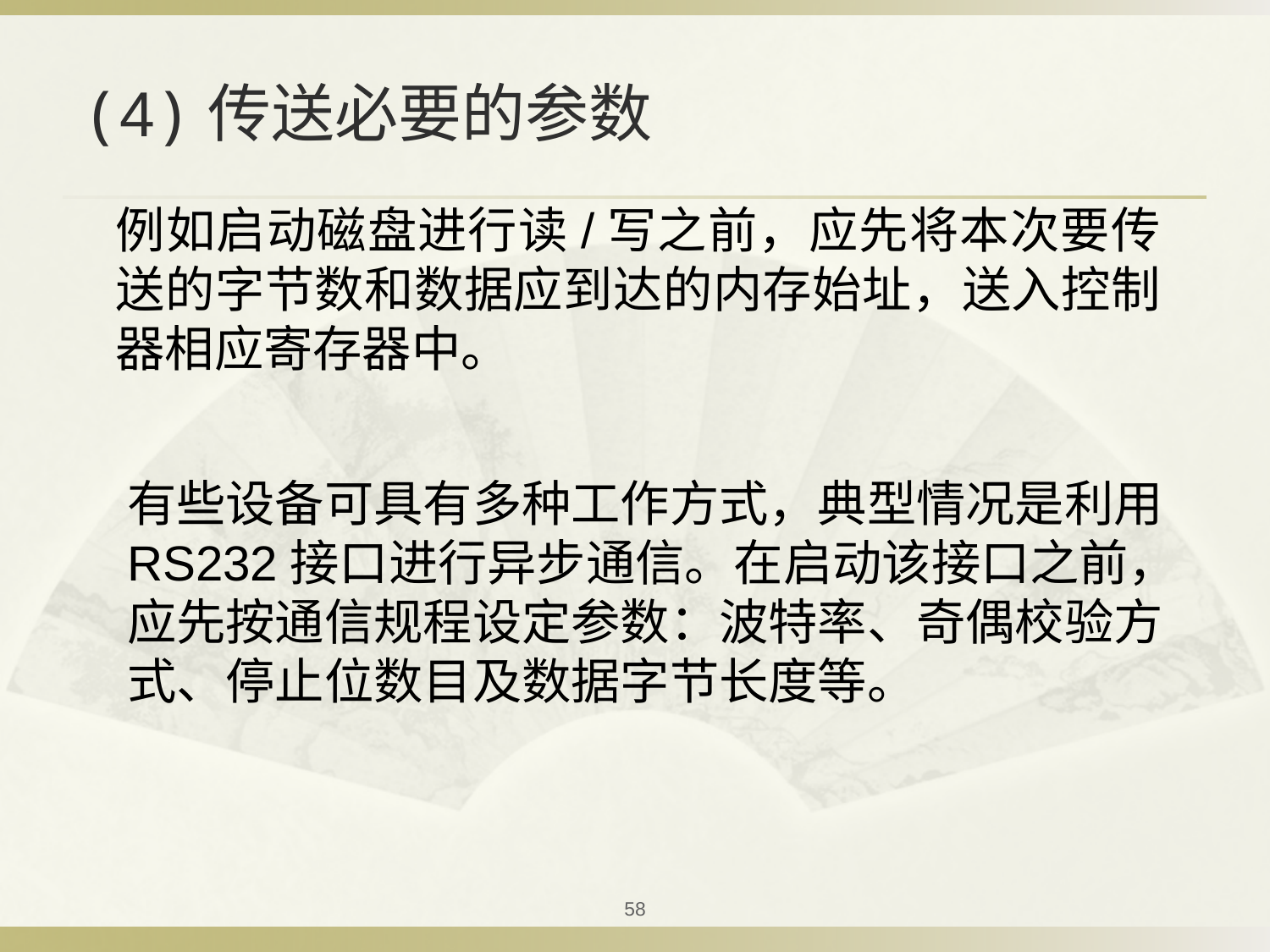

# (4)传送必要的参数
例如启动磁盘进行读/写之前，应先将本次要传送的字节数和数据应到达的内存始址，送入控制器相应寄存器中。
有些设备可具有多种工作方式，典型情况是利用RS232接口进行异步通信。在启动该接口之前，应先按通信规程设定参数：波特率、奇偶校验方式、停止位数目及数据字节长度等。
58